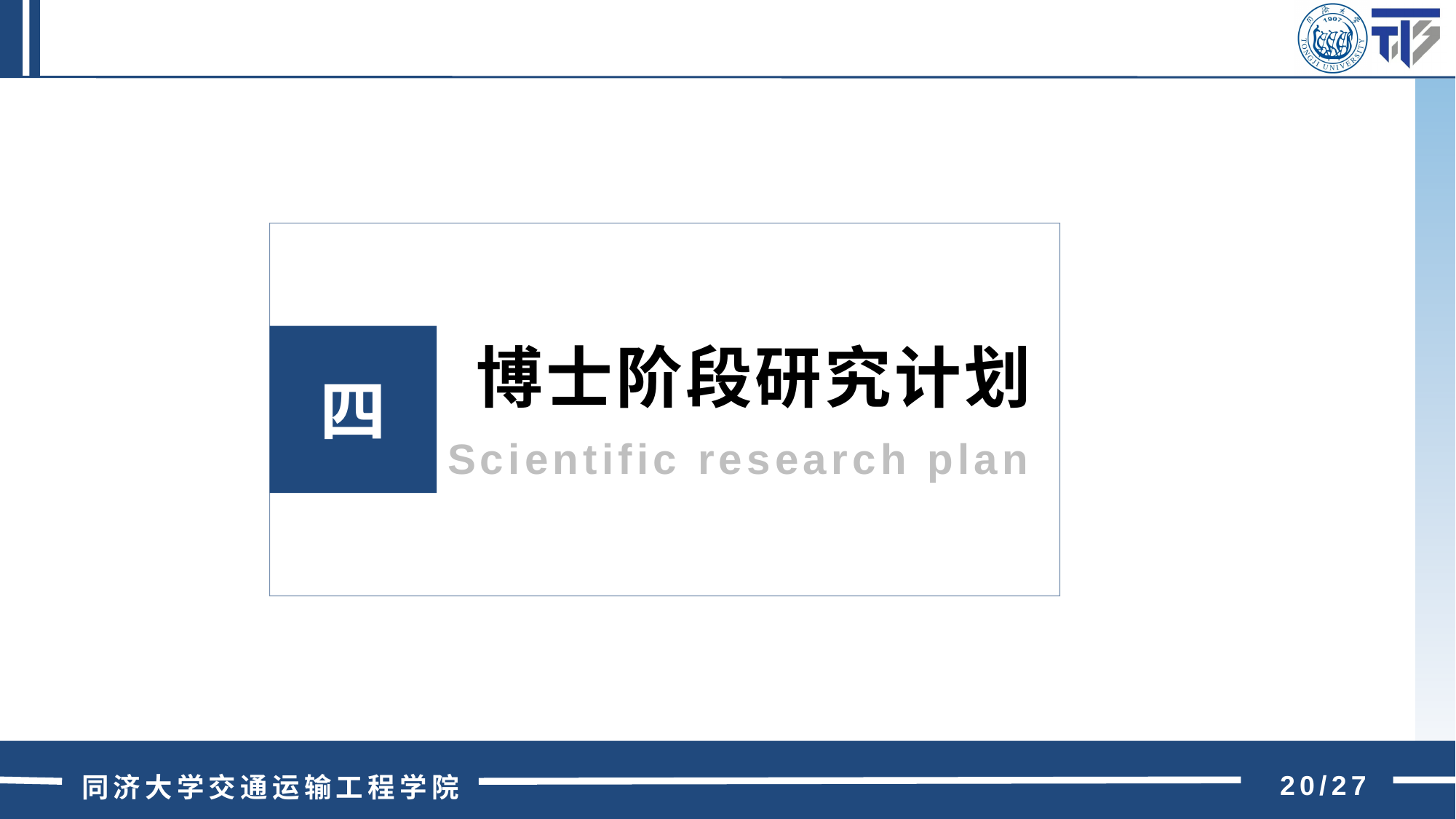

博士阶段研究计划
四
Scientific research plan

 20/27
同济大学交通运输工程学院